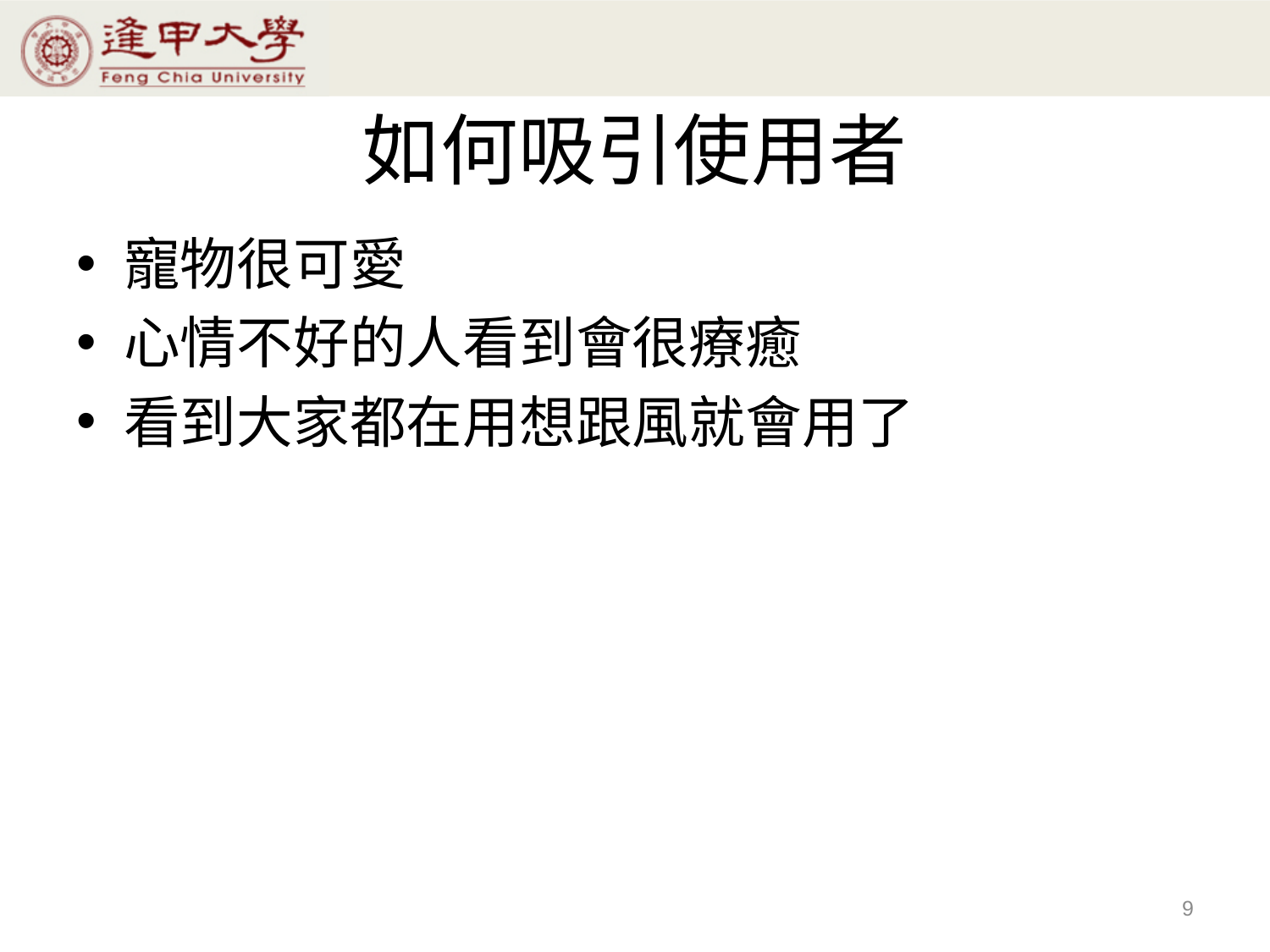

# 如何吸引使用者
寵物很可愛
心情不好的人看到會很療癒
看到大家都在用想跟風就會用了
9